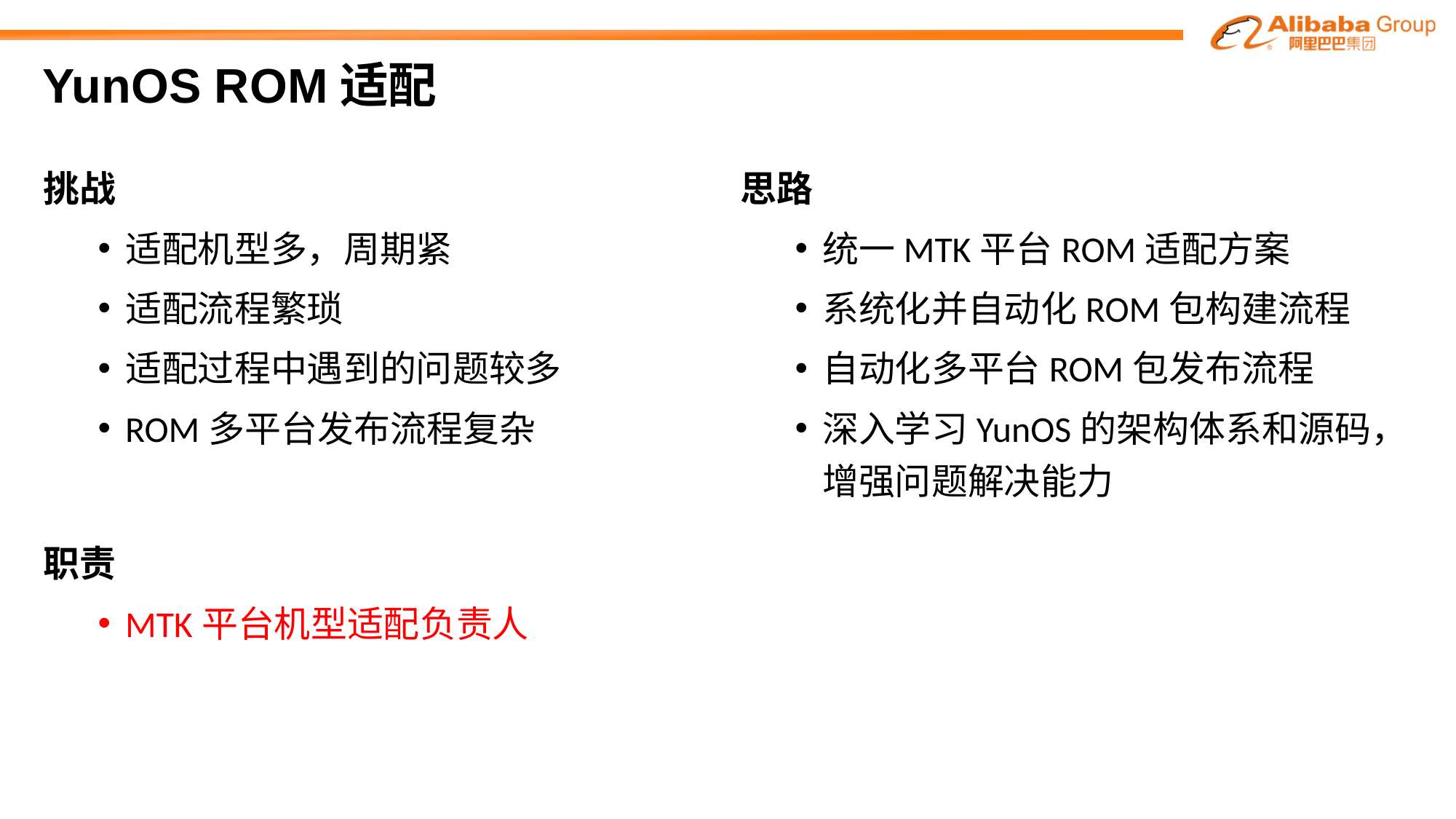

# YunOS ROM适配
挑战
适配机型多，周期紧
适配流程繁琐
适配过程中遇到的问题较多
ROM多平台发布流程复杂

职责
MTK平台机型适配负责人
思路
统一MTK平台ROM适配方案
系统化并自动化ROM包构建流程
自动化多平台ROM包发布流程
深入学习YunOS的架构体系和源码，增强问题解决能力